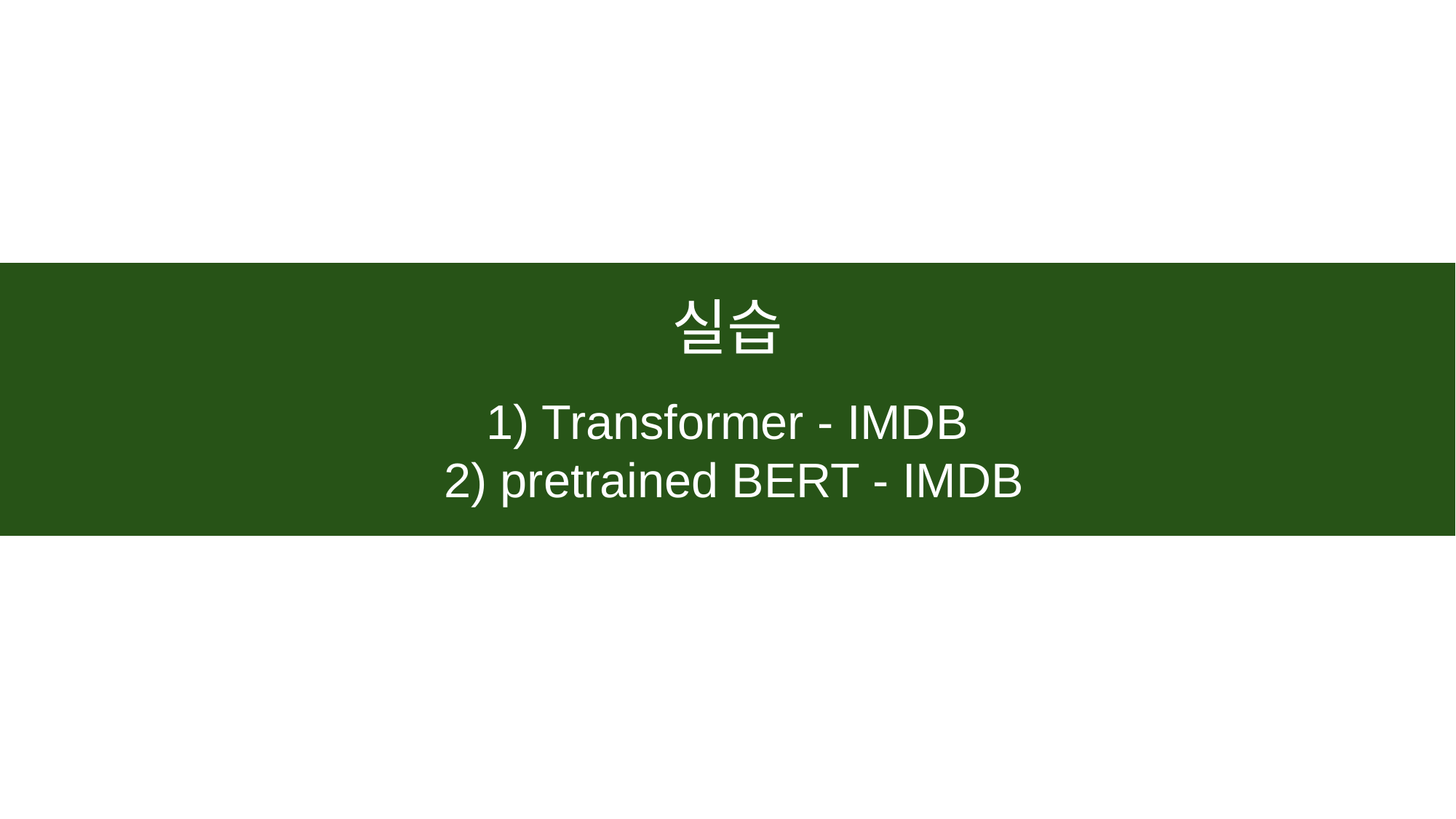

실습
1) Transformer - IMDB
 2) pretrained BERT - IMDB